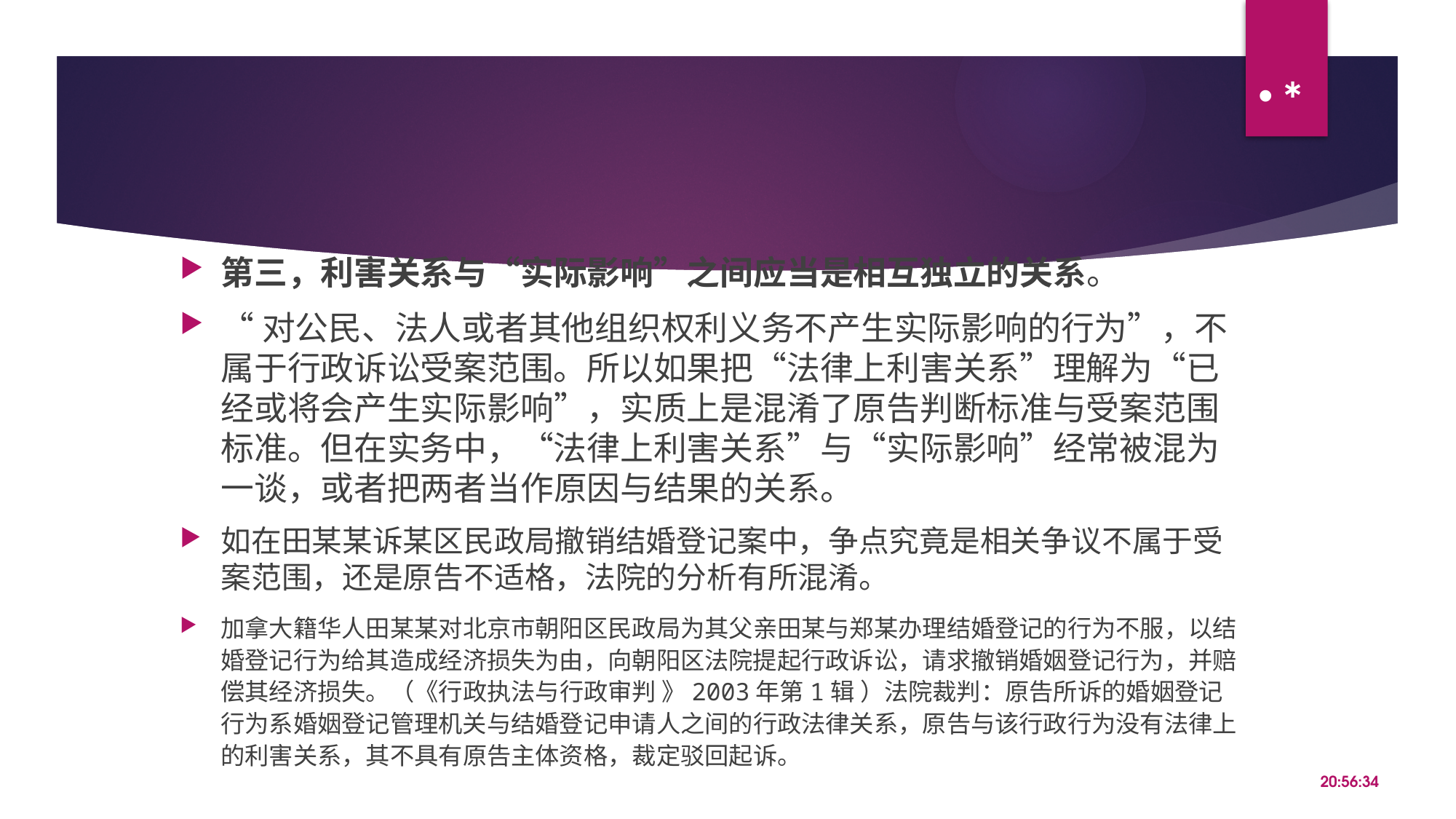

*
#
第三，利害关系与“实际影响”之间应当是相互独立的关系。
“对公民、法人或者其他组织权利义务不产生实际影响的行为”，不属于行政诉讼受案范围。所以如果把“法律上利害关系”理解为“已经或将会产生实际影响”，实质上是混淆了原告判断标准与受案范围标准。但在实务中，“法律上利害关系”与“实际影响”经常被混为一谈，或者把两者当作原因与结果的关系。
如在田某某诉某区民政局撤销结婚登记案中，争点究竟是相关争议不属于受案范围，还是原告不适格，法院的分析有所混淆。
加拿大籍华人田某某对北京市朝阳区民政局为其父亲田某与郑某办理结婚登记的行为不服，以结婚登记行为给其造成经济损失为由，向朝阳区法院提起行政诉讼，请求撤销婚姻登记行为，并赔偿其经济损失。（《行政执法与行政审判 》2003年第1辑 ）法院裁判：原告所诉的婚姻登记行为系婚姻登记管理机关与结婚登记申请人之间的行政法律关系，原告与该行政行为没有法律上的利害关系，其不具有原告主体资格，裁定驳回起诉。

20:56:34